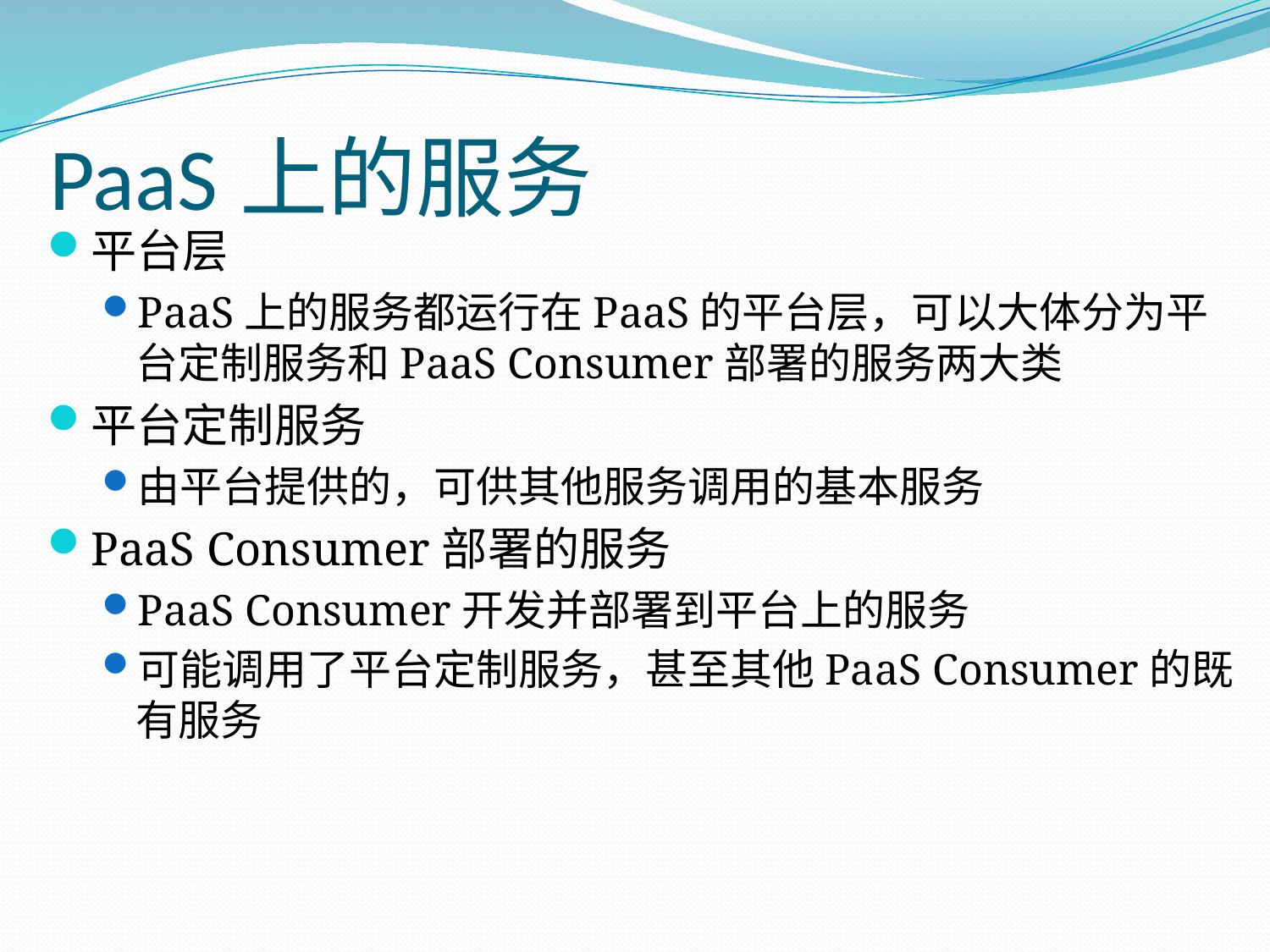

# PaaS上的服务
平台层
PaaS上的服务都运行在PaaS的平台层，可以大体分为平台定制服务和PaaS Consumer部署的服务两大类
平台定制服务
由平台提供的，可供其他服务调用的基本服务
PaaS Consumer部署的服务
PaaS Consumer开发并部署到平台上的服务
可能调用了平台定制服务，甚至其他PaaS Consumer的既有服务